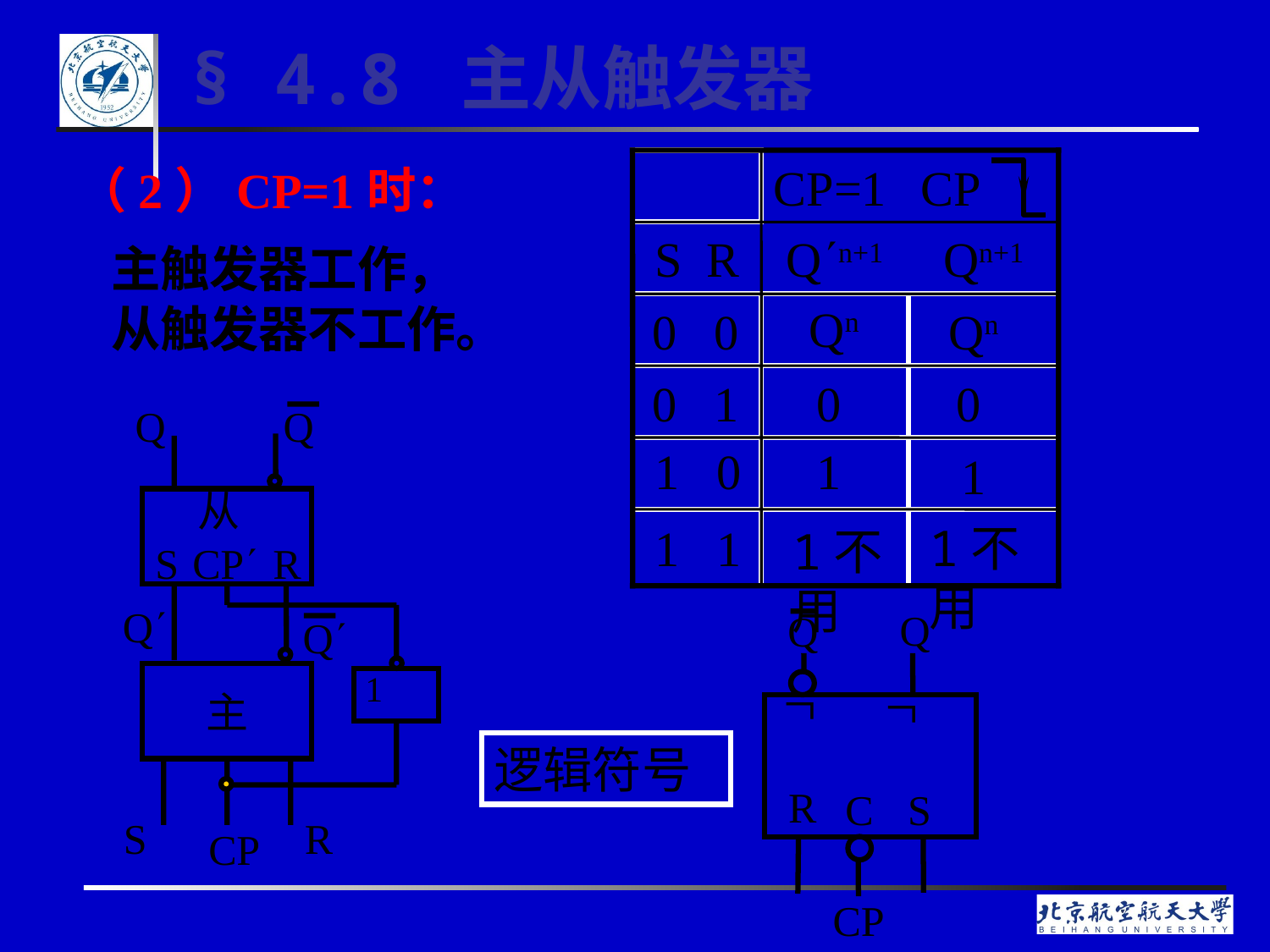

# § 4.8 主从触发器

CP=1

CP

S  R

Q′n+1
Qn+1

（2）CP=1时：
主触发器工作，
从触发器不工作。
Qn
Qn
0
1
1不用
0   0
0   1
0
Q
Q

从

S
CP′
R

Q′

Q′

主

S
R
CP
1
1
1   0
1   1
1不用
Q
Q

┌
┌

R
C
S

CP
逻辑符号
20